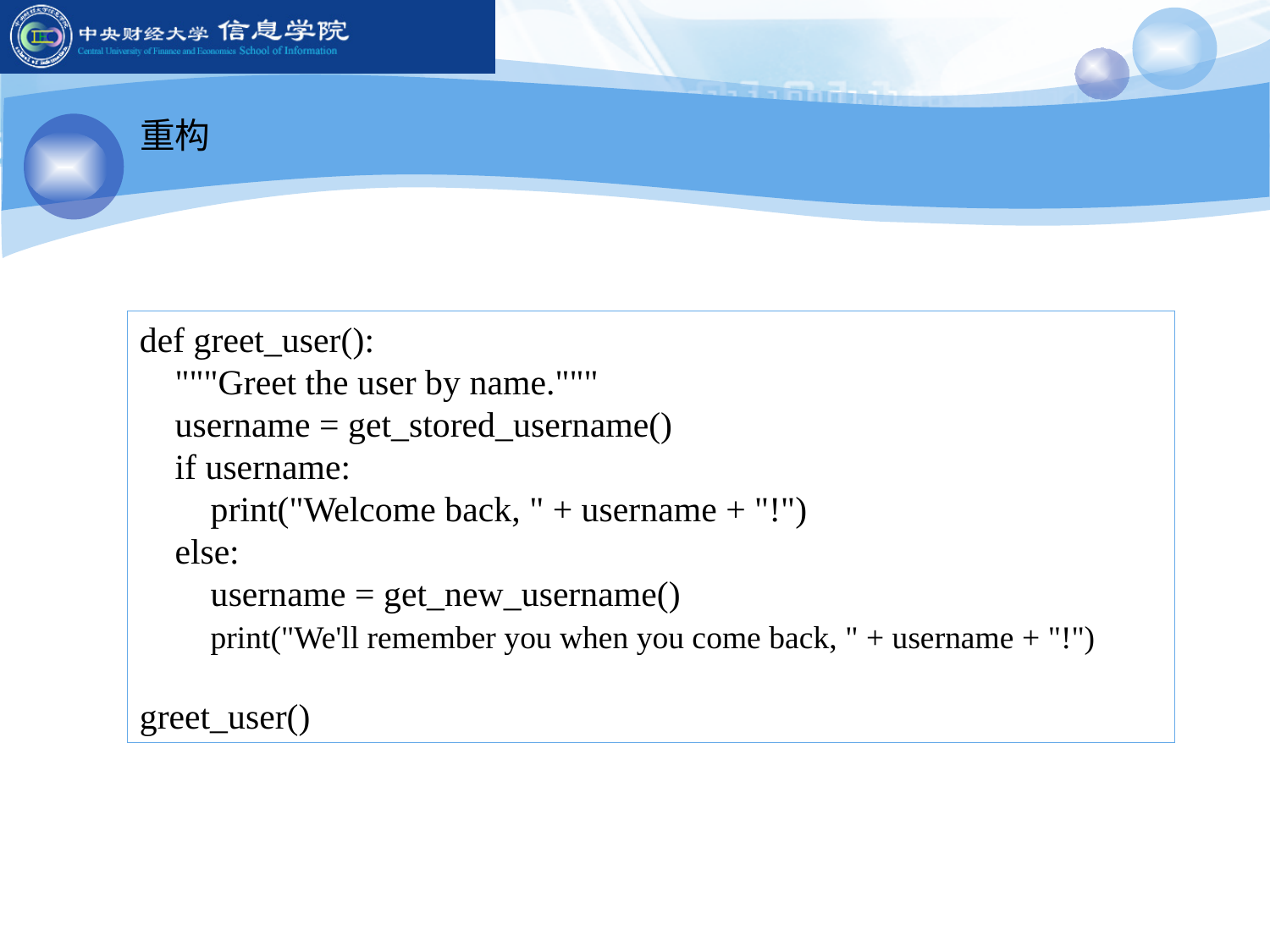

重构
def greet_user():
    """Greet the user by name."""
    username = get_stored_username()
    if username:
        print("Welcome back, " + username + "!")
    else:
        username = get_new_username()
        print("We'll remember you when you come back, " + username + "!")

greet_user()